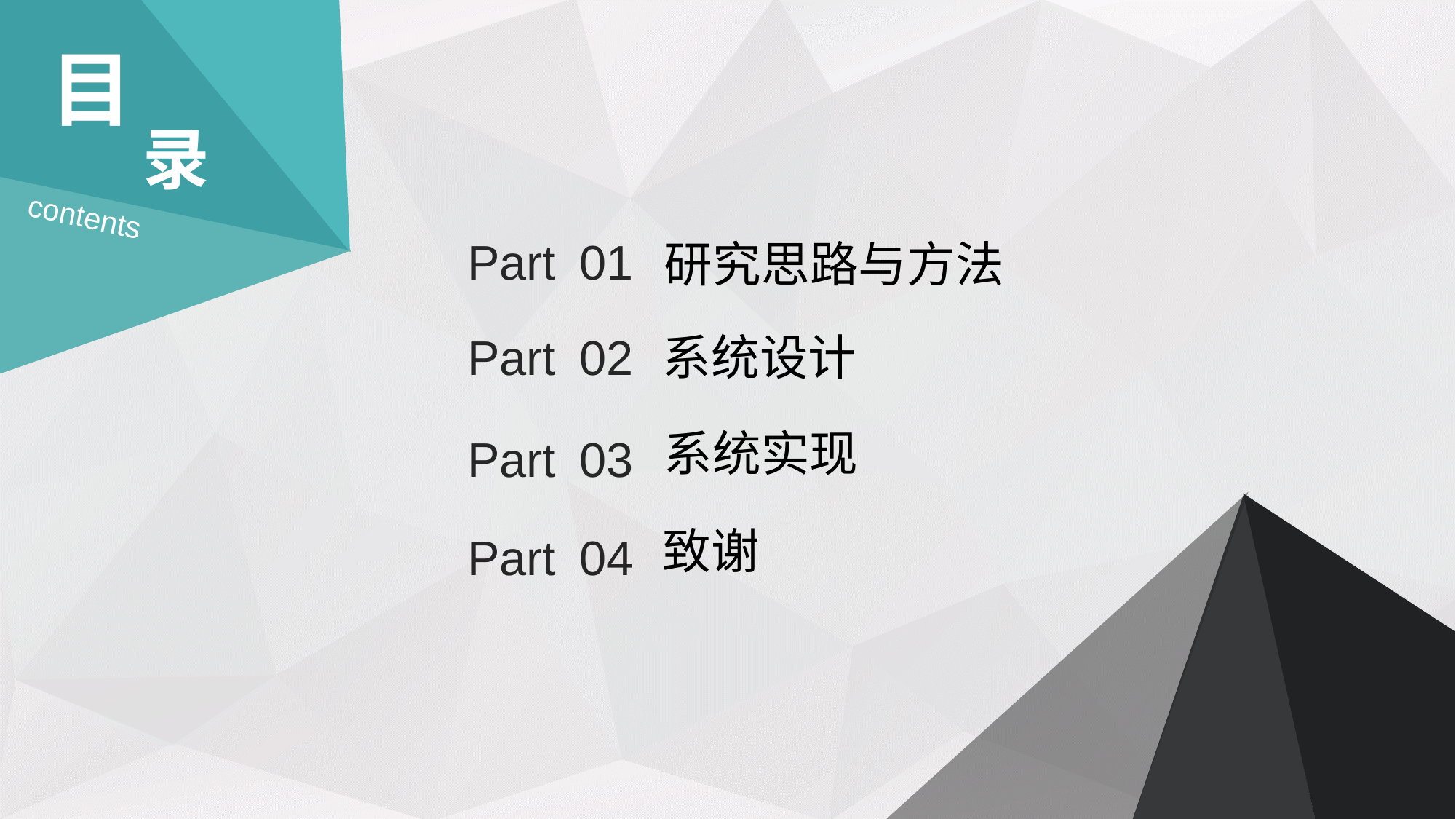

目
录
contents
Part
01
研究思路与方法
Part
02
系统设计
系统实现
Part
03

致谢
Part
04